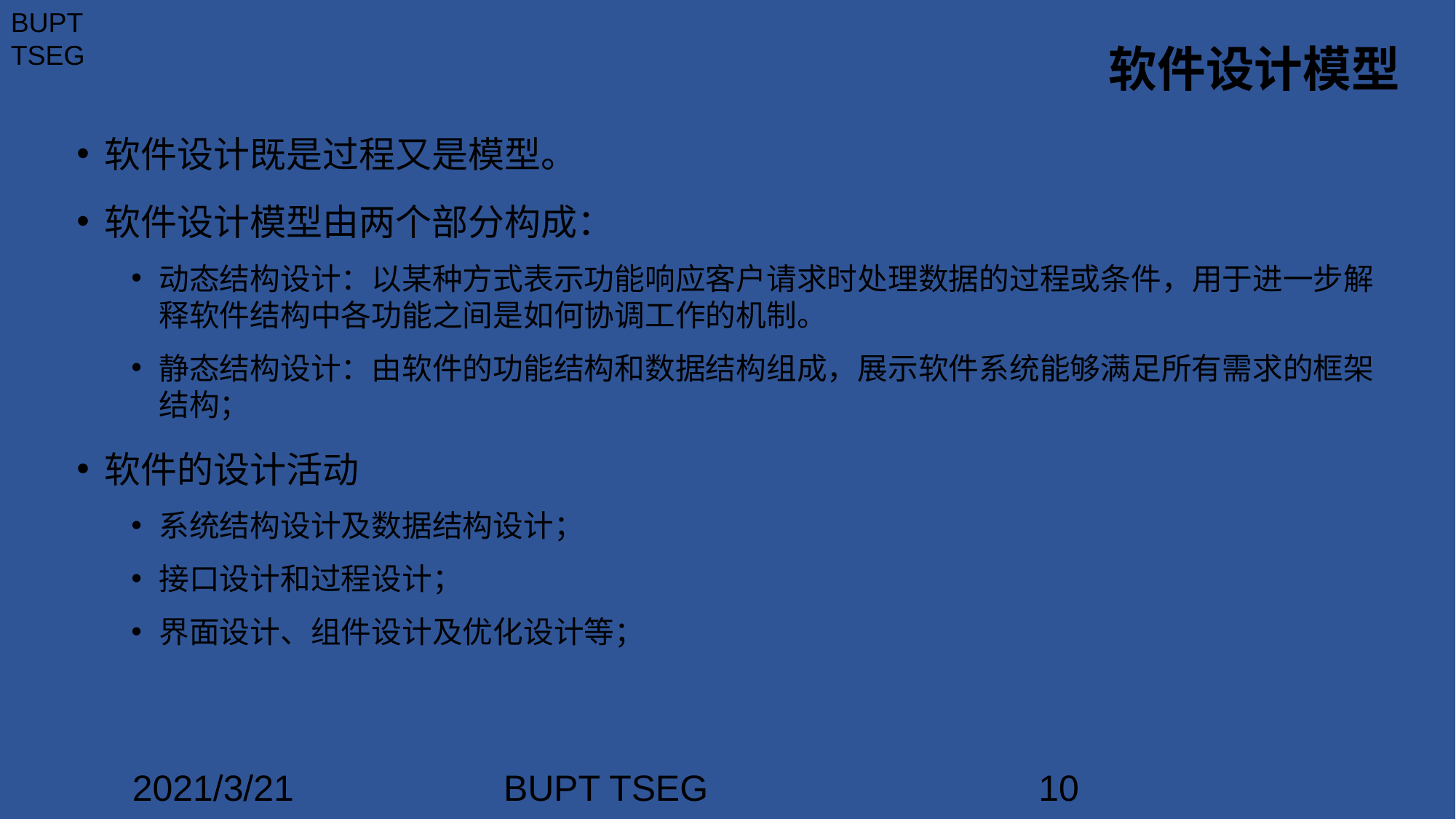

# 软件设计模型
软件设计既是过程又是模型。
软件设计模型由两个部分构成：
动态结构设计：以某种方式表示功能响应客户请求时处理数据的过程或条件，用于进一步解释软件结构中各功能之间是如何协调工作的机制。
静态结构设计：由软件的功能结构和数据结构组成，展示软件系统能够满足所有需求的框架结构；
软件的设计活动
系统结构设计及数据结构设计；
接口设计和过程设计；
界面设计、组件设计及优化设计等；
2021/3/21
BUPT TSEG
10